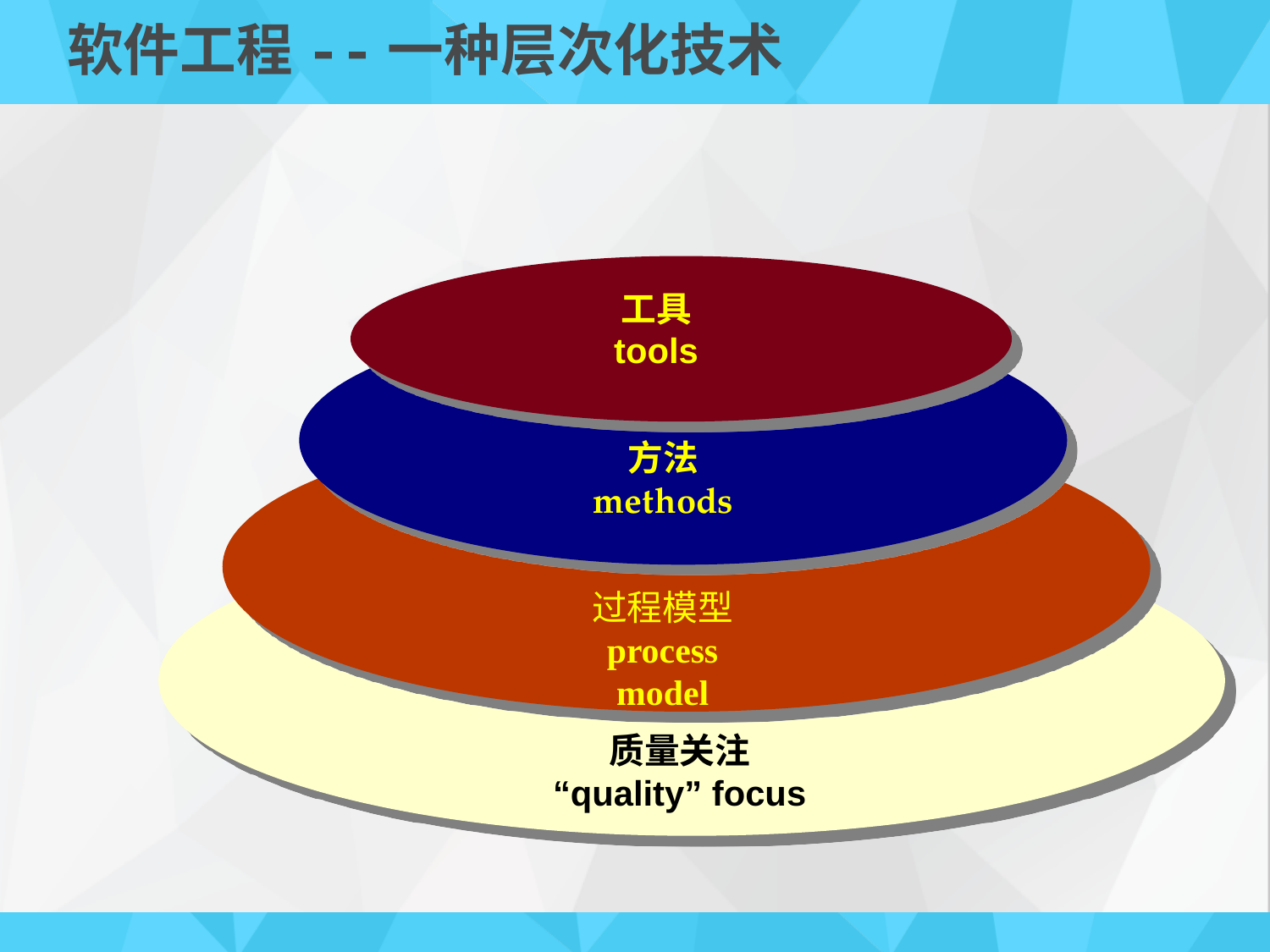

# 软件工程--一种层次化技术

工具
tools

方法
methods

过程模型
process model
质量关注
“quality” focus